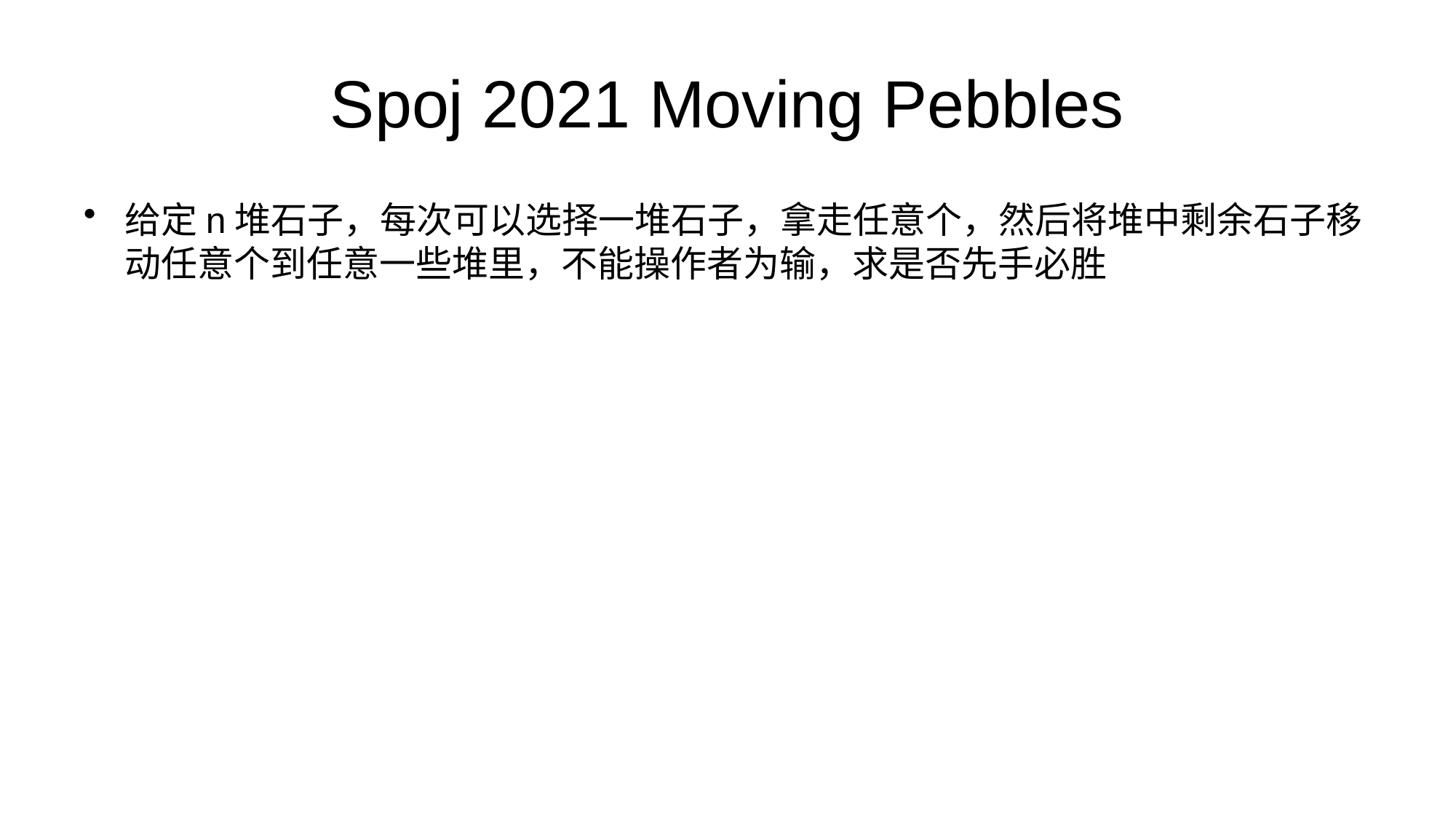

# Spoj 2021 Moving Pebbles
给定n堆石子，每次可以选择一堆石子，拿走任意个，然后将堆中剩余石子移动任意个到任意一些堆里，不能操作者为输，求是否先手必胜